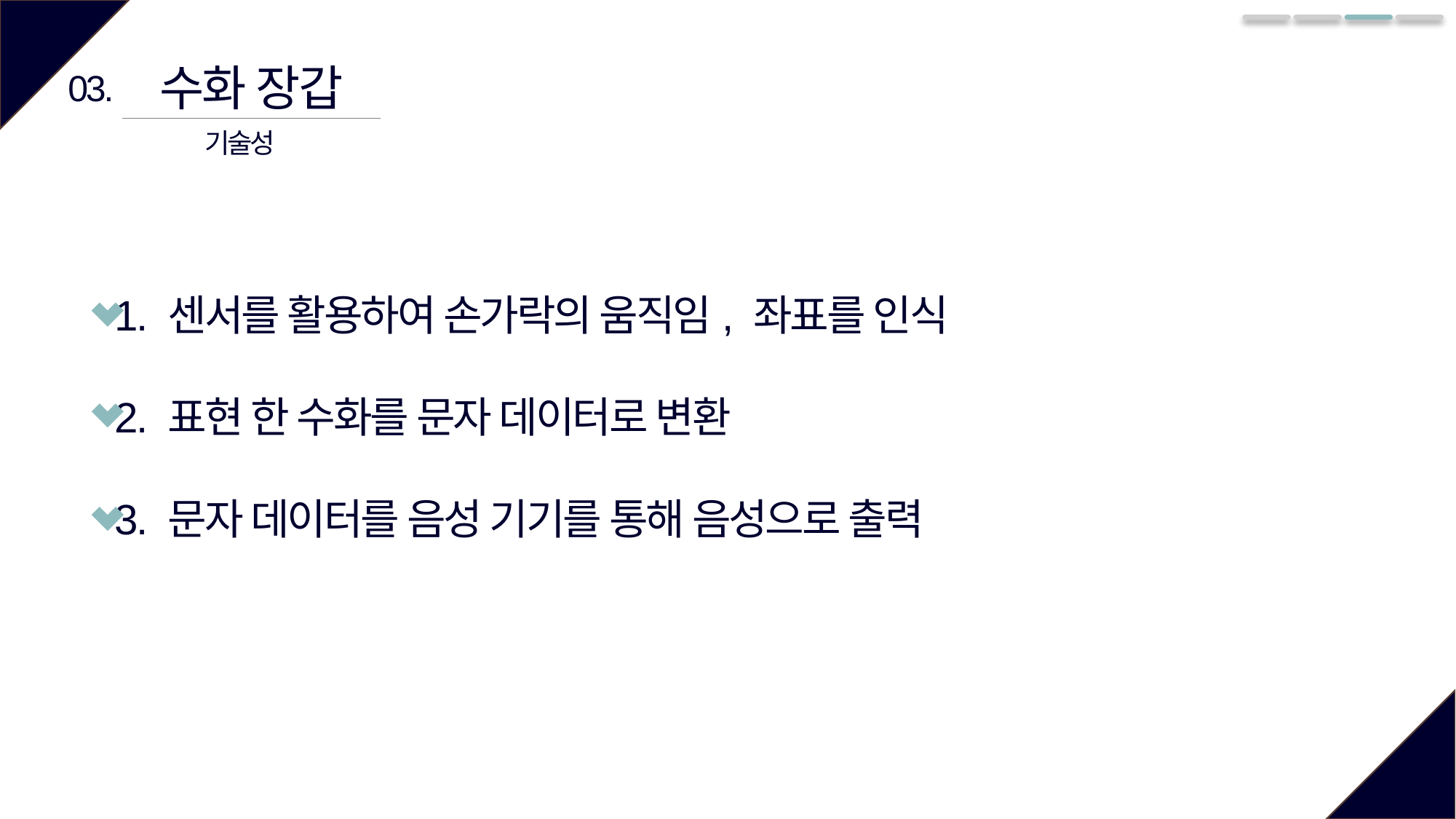

수화 장갑
03.
기술성
1. 센서를 활용하여 손가락의 움직임, 좌표를 인식

2. 표현 한 수화를 문자 데이터로 변환

3. 문자 데이터를 음성 기기를 통해 음성으로 출력